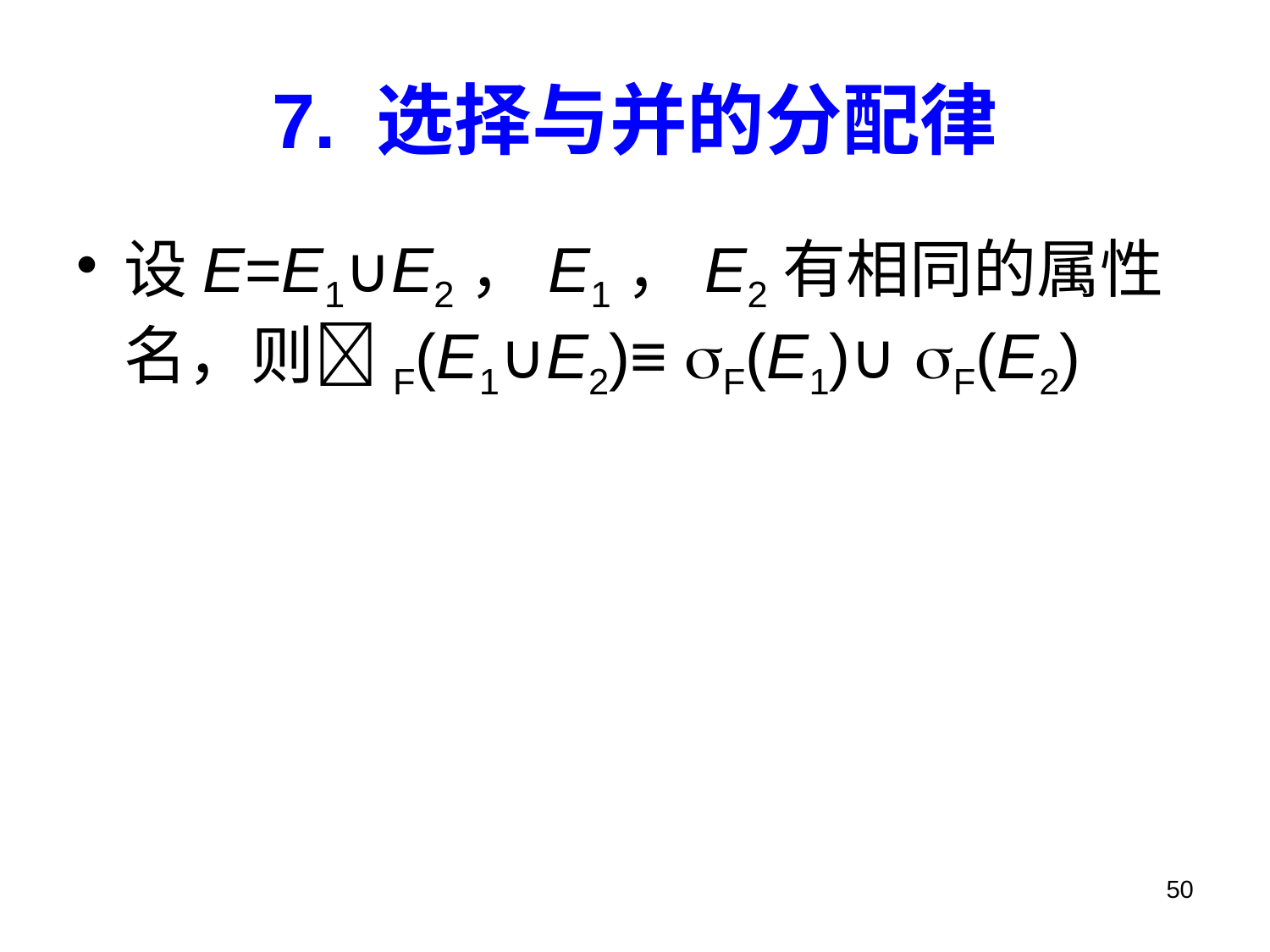

# 7. 选择与并的分配律
设E=E1∪E2，E1，E2有相同的属性名，则σF(E1∪E2)≡ σF(E1)∪ σF(E2)

50